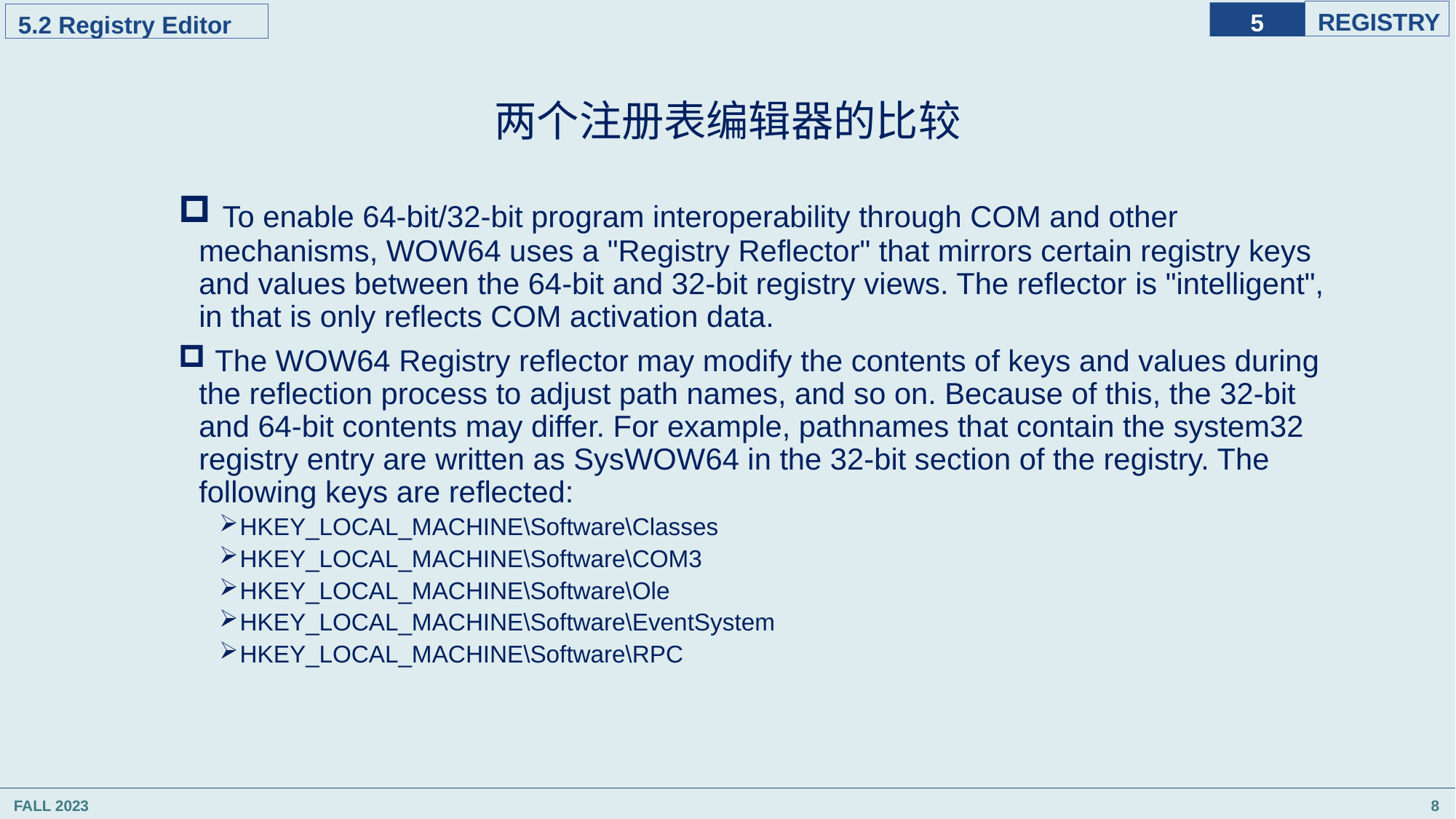

两个注册表编辑器的比较
 To enable 64-bit/32-bit program interoperability through COM and other mechanisms, WOW64 uses a "Registry Reflector" that mirrors certain registry keys and values between the 64-bit and 32-bit registry views. The reflector is "intelligent", in that is only reflects COM activation data.
 The WOW64 Registry reflector may modify the contents of keys and values during the reflection process to adjust path names, and so on. Because of this, the 32-bit and 64-bit contents may differ. For example, pathnames that contain the system32 registry entry are written as SysWOW64 in the 32-bit section of the registry. The following keys are reflected:
HKEY_LOCAL_MACHINE\Software\Classes
HKEY_LOCAL_MACHINE\Software\COM3
HKEY_LOCAL_MACHINE\Software\Ole
HKEY_LOCAL_MACHINE\Software\EventSystem
HKEY_LOCAL_MACHINE\Software\RPC